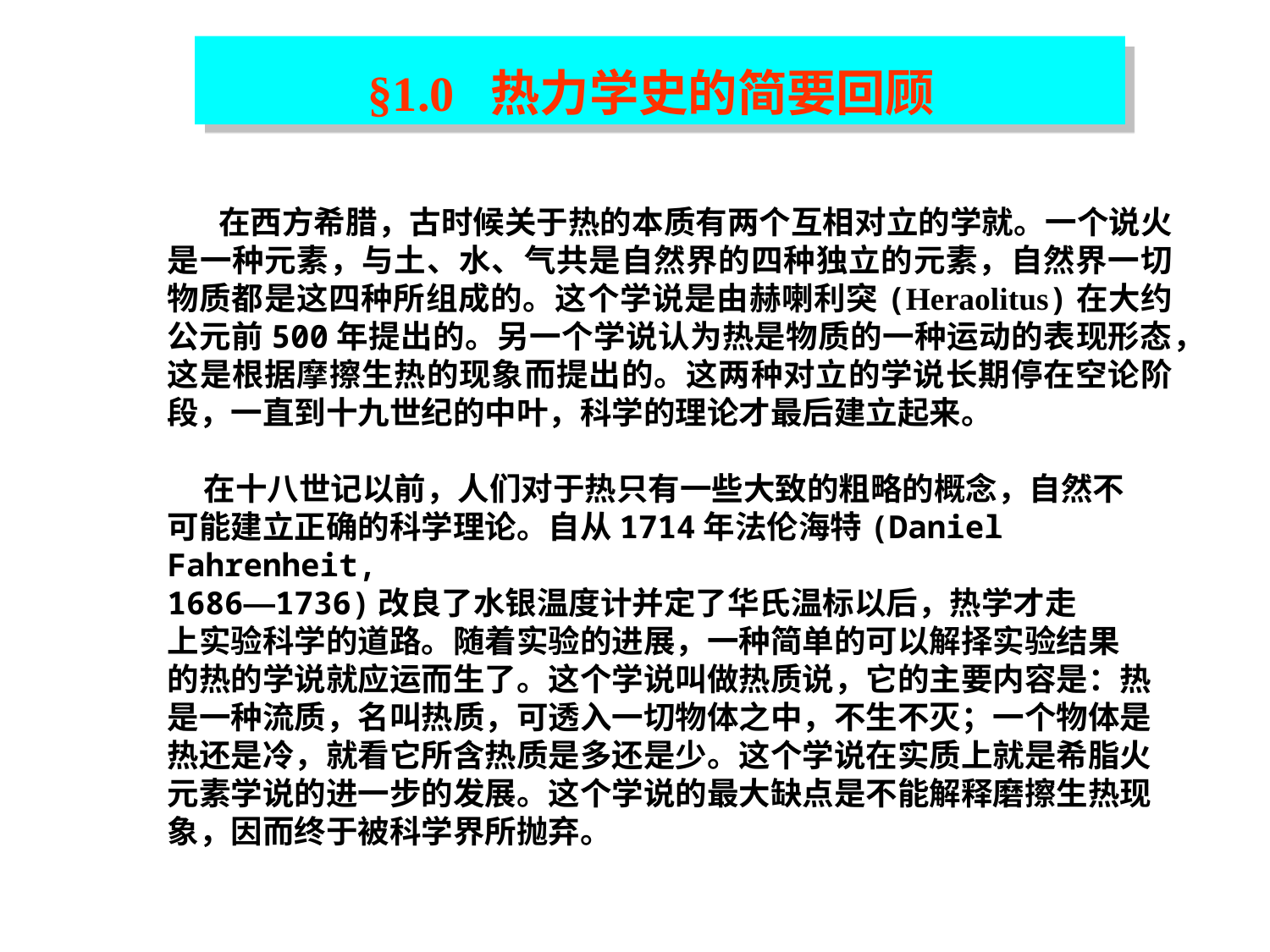

§1.0  热力学史的简要回顾
      在西方希腊，古时候关于热的本质有两个互相对立的学就。一个说火是一种元素，与土、水、气共是自然界的四种独立的元素，自然界一切物质都是这四种所组成的。这个学说是由赫喇利突(Heraolitus)在大约公元前500年提出的。另一个学说认为热是物质的一种运动的表现形态，这是根据摩擦生热的现象而提出的。这两种对立的学说长期停在空论阶段，一直到十九世纪的中叶，科学的理论才最后建立起来。

    在十八世记以前，人们对于热只有一些大致的粗略的概念，自然不
可能建立正确的科学理论。自从1714年法伦海特(Daniel Fahrenheit,
1686—1736)改良了水银温度计并定了华氏温标以后，热学才走
上实验科学的道路。随着实验的进展，一种简单的可以解择实验结果
的热的学说就应运而生了。这个学说叫做热质说，它的主要内容是：热
是一种流质，名叫热质，可透入一切物体之中，不生不灭；一个物体是热还是冷，就看它所含热质是多还是少。这个学说在实质上就是希脂火
元素学说的进一步的发展。这个学说的最大缺点是不能解释磨擦生热现
象，因而终于被科学界所抛弃。